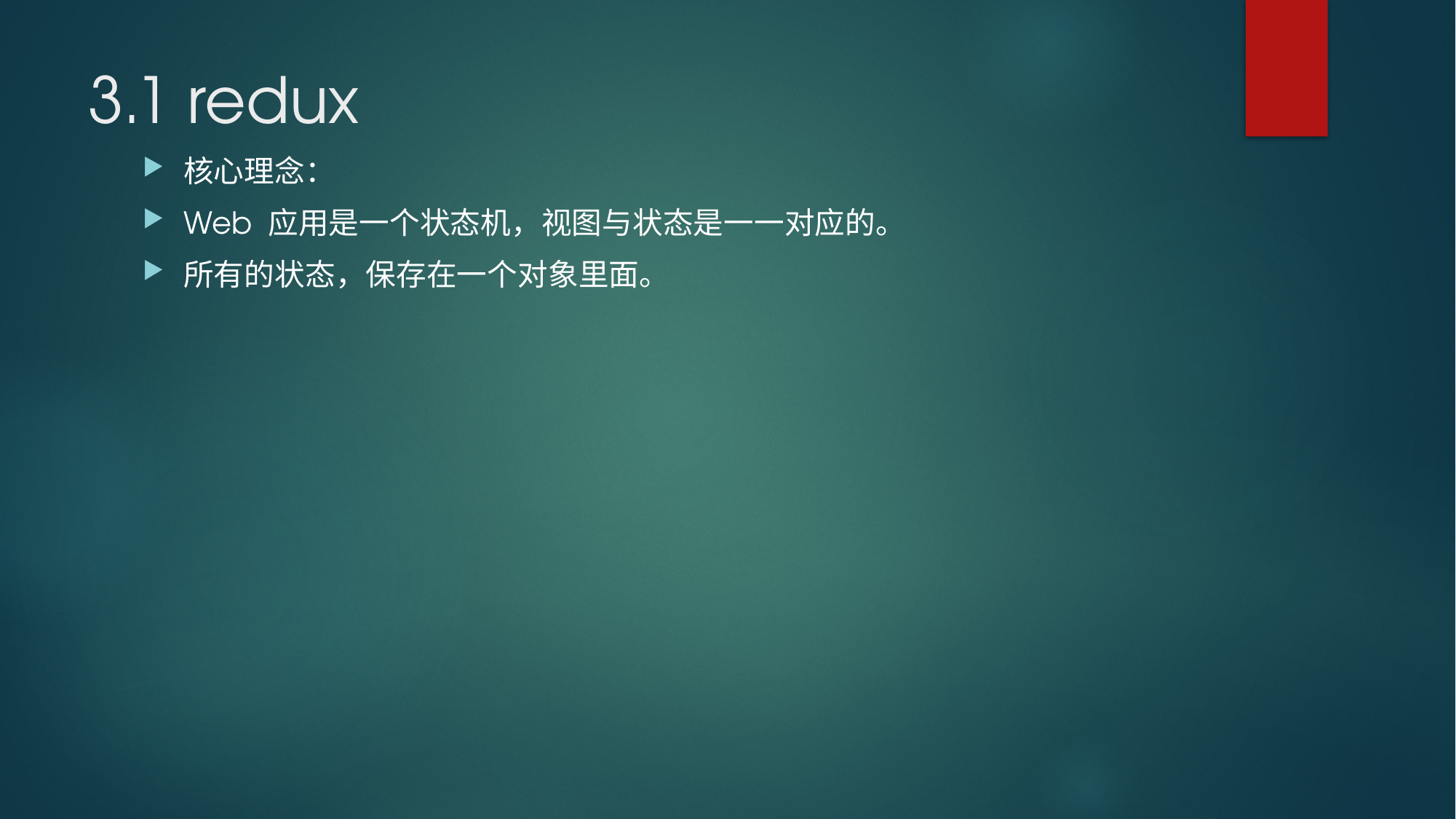

# 3.1 redux
核心理念：
Web 应用是一个状态机，视图与状态是一一对应的。
所有的状态，保存在一个对象里面。